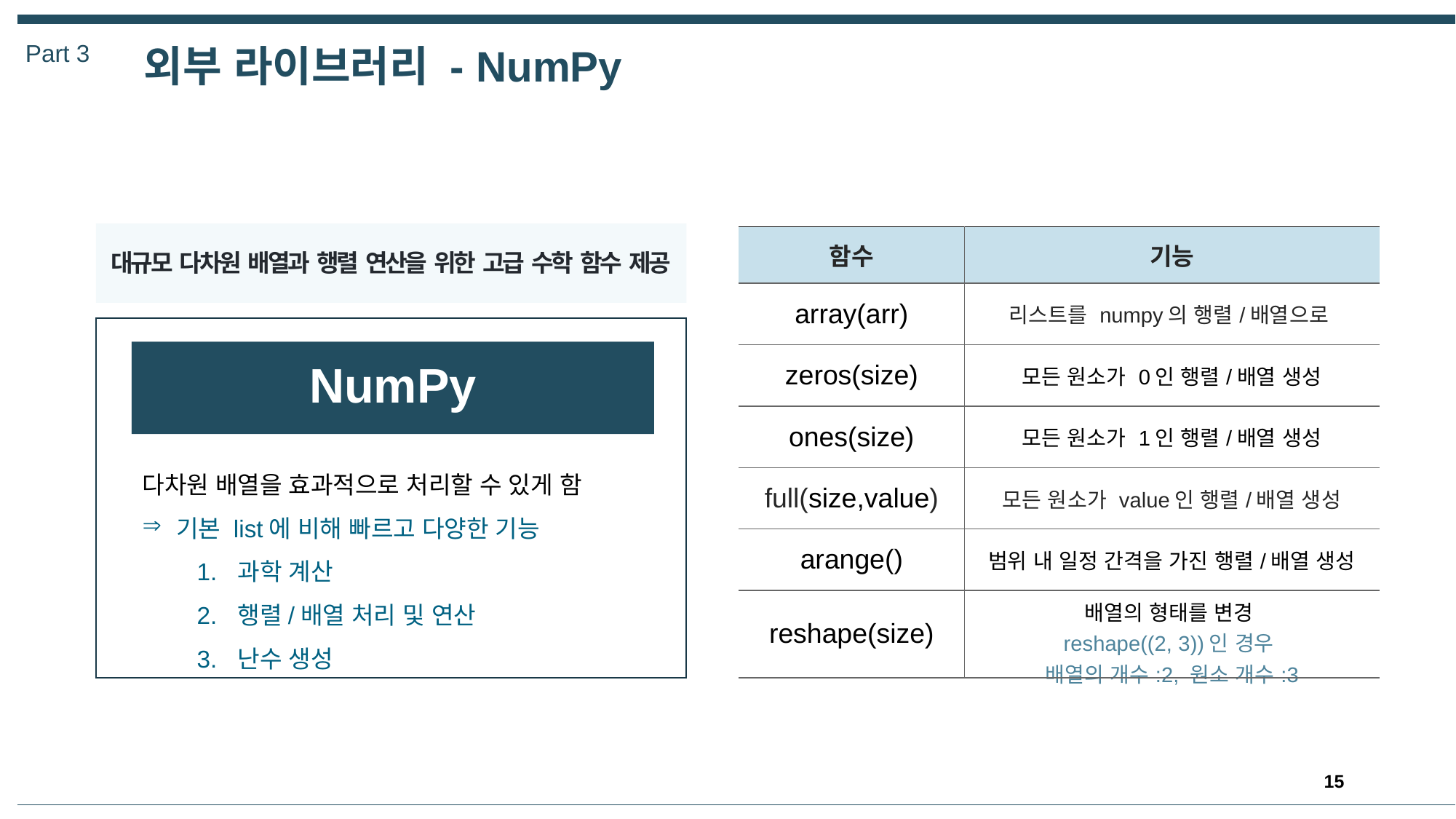

Part 3
외부 라이브러리 - NumPy

| 함수 | 기능 |
| --- | --- |
| array(arr) | 리스트를 numpy의 행렬/배열으로 |
| zeros(size) | 모든 원소가 0인 행렬/배열 생성 |
| ones(size) | 모든 원소가 1인 행렬/배열 생성 |
| full(size,value) | 모든 원소가 value인 행렬/배열 생성 |
| arange() | 범위 내 일정 간격을 가진 행렬/배열 생성 |
| reshape(size) | 배열의 형태를 변경 reshape((2, 3))인 경우 배열의 개수:2, 원소 개수:3 |
대규모  다차원  배열과  행렬  연산을  위한  고급  수학  함수  제공

NumPy
이미지
이미지
다차원 배열을 효과적으로 처리할 수 있게 함
기본 list에 비해 빠르고 다양한 기능
과학 계산
행렬/배열 처리 및 연산
난수 생성
15